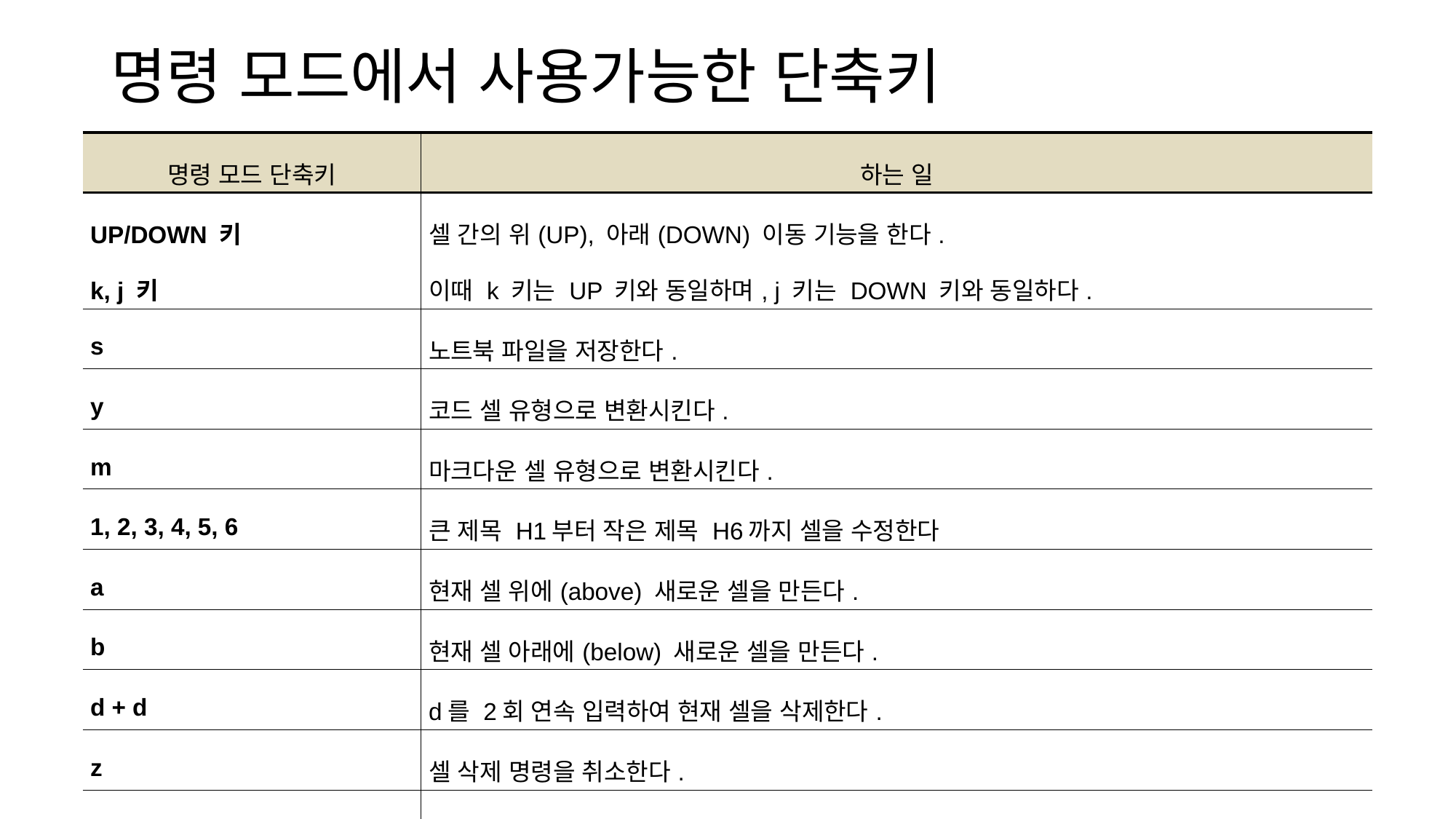

# 명령 모드에서 사용가능한 단축키
| 명령 모드 단축키 | 하는 일 |
| --- | --- |
| UP/DOWN 키 k, j 키 | 셀 간의 위(UP), 아래(DOWN) 이동 기능을 한다. 이때 k 키는 UP 키와 동일하며, j 키는 DOWN 키와 동일하다. |
| s | 노트북 파일을 저장한다. |
| y | 코드 셀 유형으로 변환시킨다. |
| m | 마크다운 셀 유형으로 변환시킨다. |
| 1, 2, 3, 4, 5, 6 | 큰 제목 H1부터 작은 제목 H6까지 셀을 수정한다 |
| a | 현재 셀 위에(above) 새로운 셀을 만든다. |
| b | 현재 셀 아래에(below) 새로운 셀을 만든다. |
| d + d | d를 2회 연속 입력하여 현재 셀을 삭제한다. |
| z | 셀 삭제 명령을 취소한다. |
| c | 현재 선택된 셀을 복사한다. |
| v | 복사된 셀을 현재 선택된 셀 아래에 붙여 넣는다. |
| Shift + UP/DOWN | 여러 셀을 동시에 선택한다. |
| Shift + m | 선택된 여러 셀을 합병(merge)하여 하나의 셀로 만든다. |